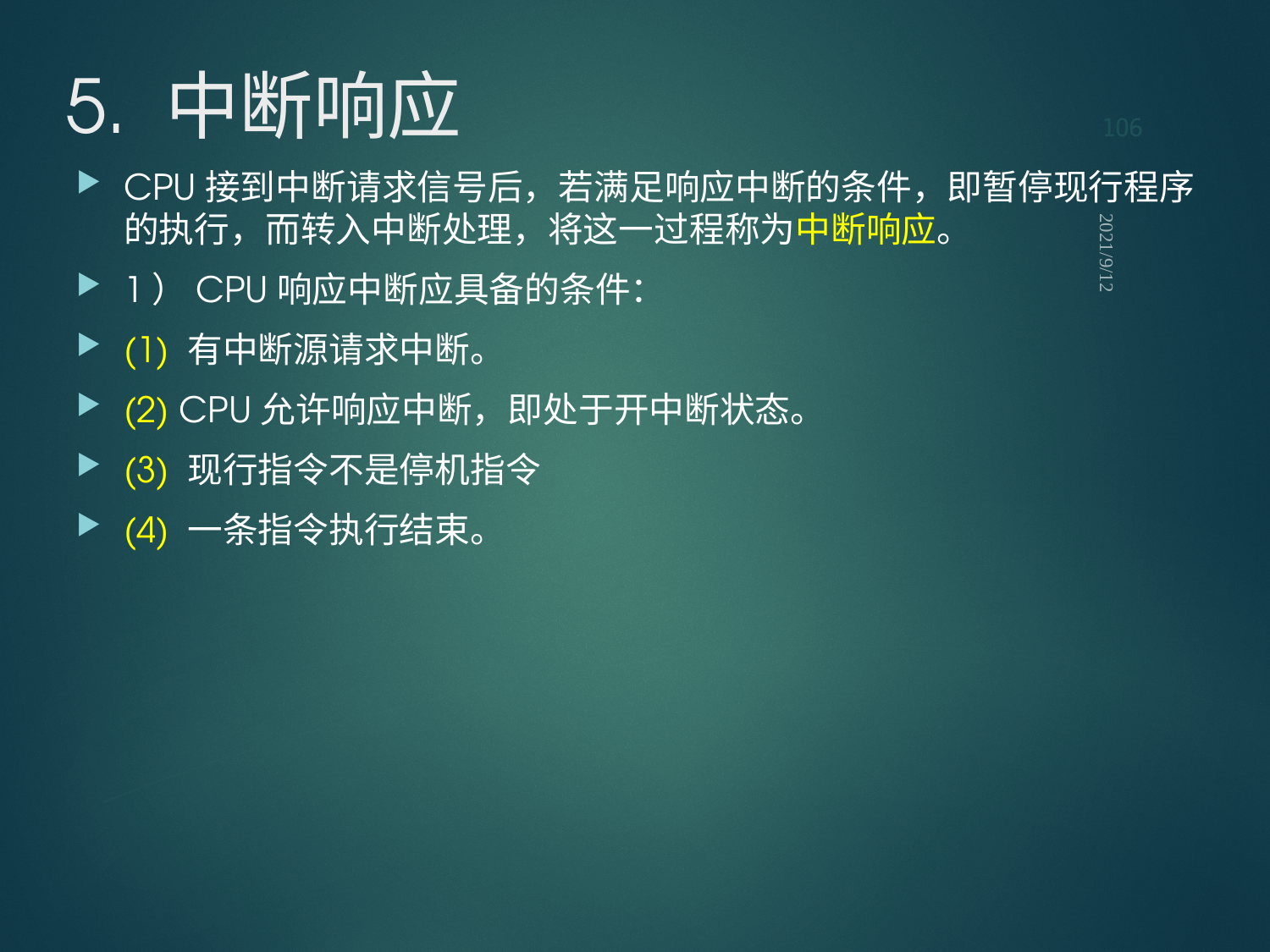

106
# 5. 中断响应
CPU接到中断请求信号后，若满足响应中断的条件，即暂停现行程序的执行，而转入中断处理，将这一过程称为中断响应。
1）CPU响应中断应具备的条件：
(1) 有中断源请求中断。
(2) CPU允许响应中断，即处于开中断状态。
(3) 现行指令不是停机指令
(4) 一条指令执行结束。
2021/9/12